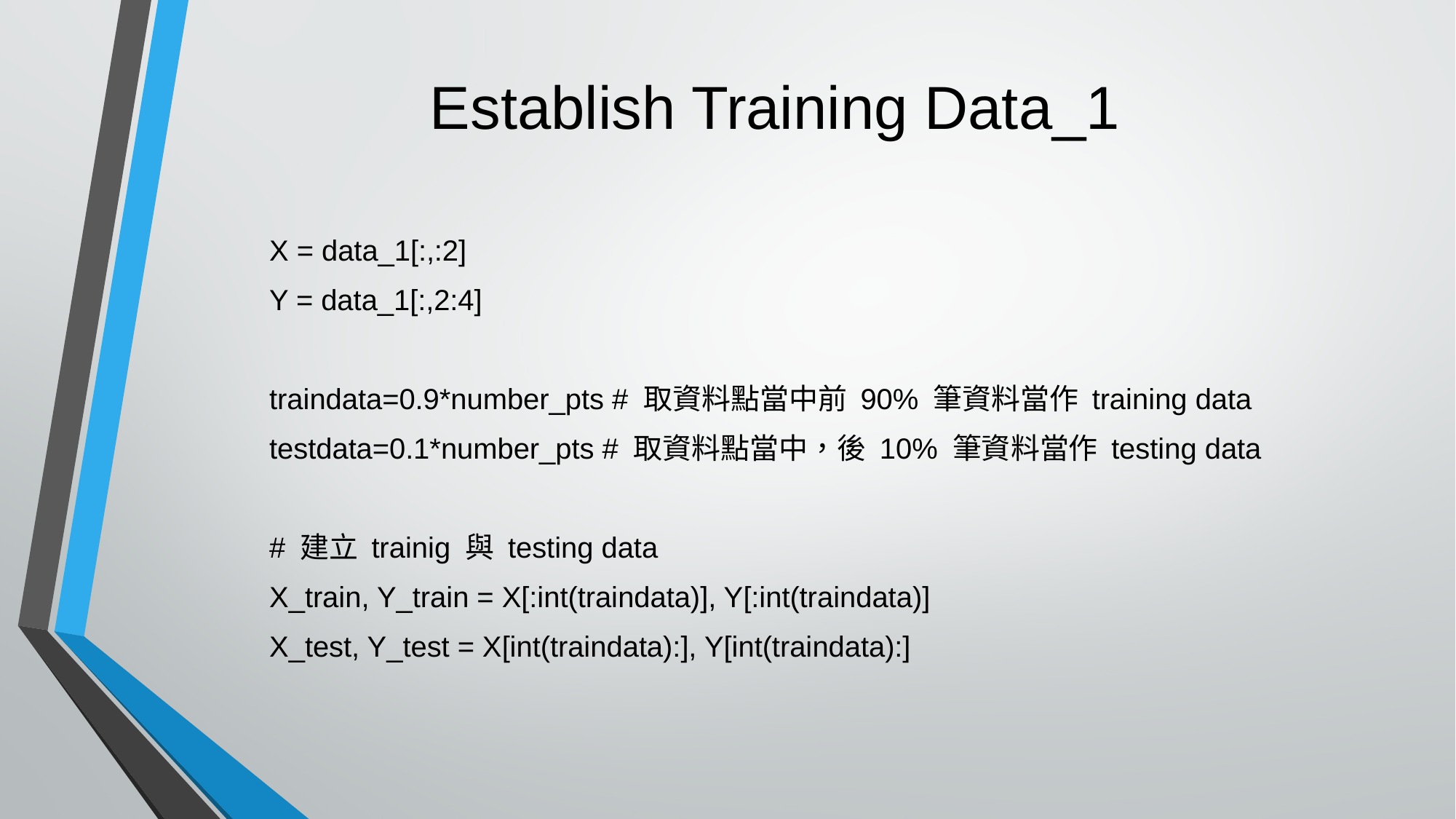

# Establish Training Data_1
X = data_1[:,:2]
Y = data_1[:,2:4]

traindata=0.9*number_pts # 取資料點當中前 90% 筆資料當作 training data
testdata=0.1*number_pts # 取資料點當中，後 10% 筆資料當作 testing data

# 建立 trainig 與 testing data
X_train, Y_train = X[:int(traindata)], Y[:int(traindata)]
X_test, Y_test = X[int(traindata):], Y[int(traindata):]